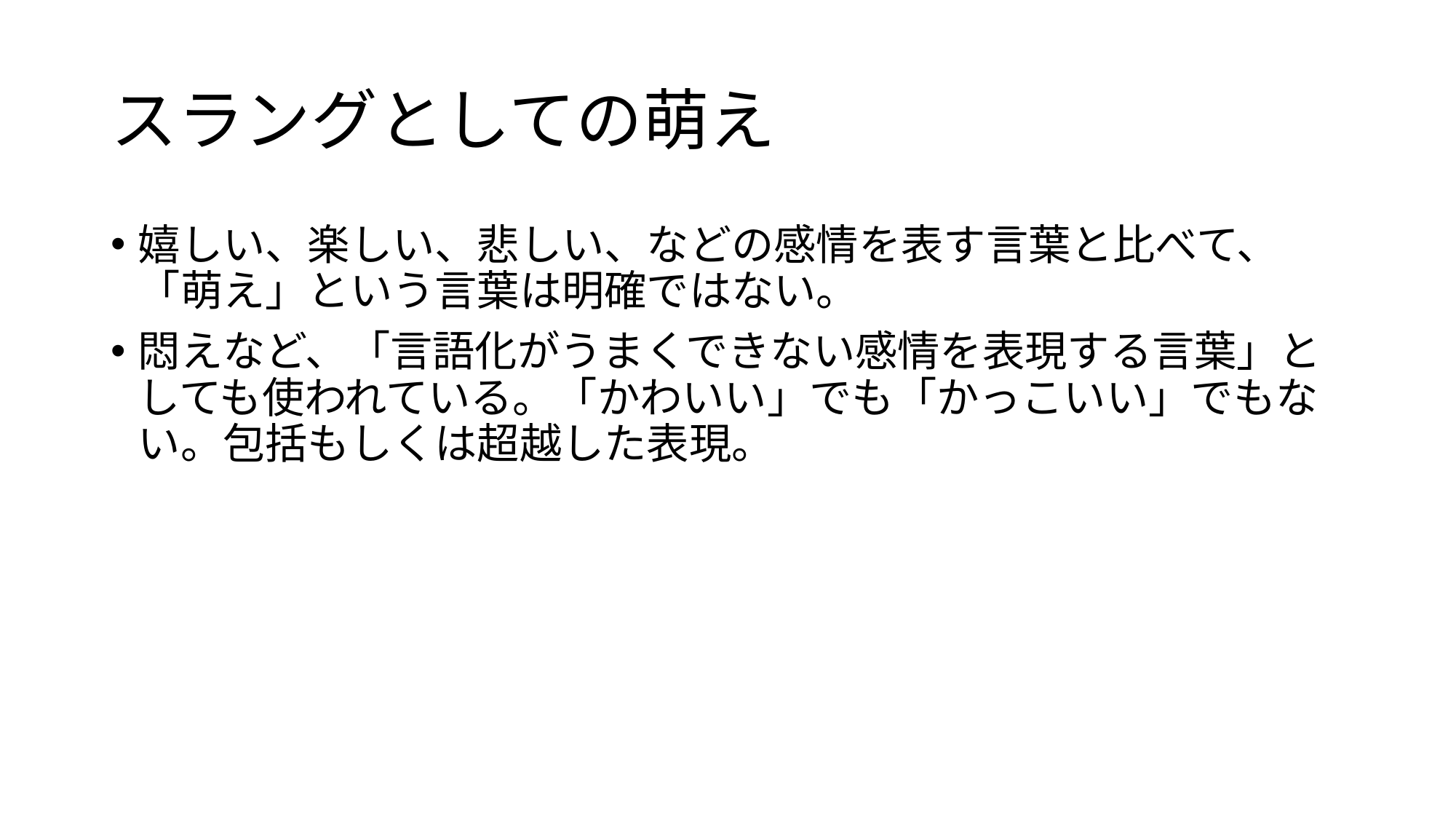

# スラングとしての萌え
嬉しい、楽しい、悲しい、などの感情を表す言葉と比べて、「萌え」という言葉は明確ではない。
悶えなど、「言語化がうまくできない感情を表現する言葉」としても使われている。「かわいい」でも「かっこいい」でもない。包括もしくは超越した表現。